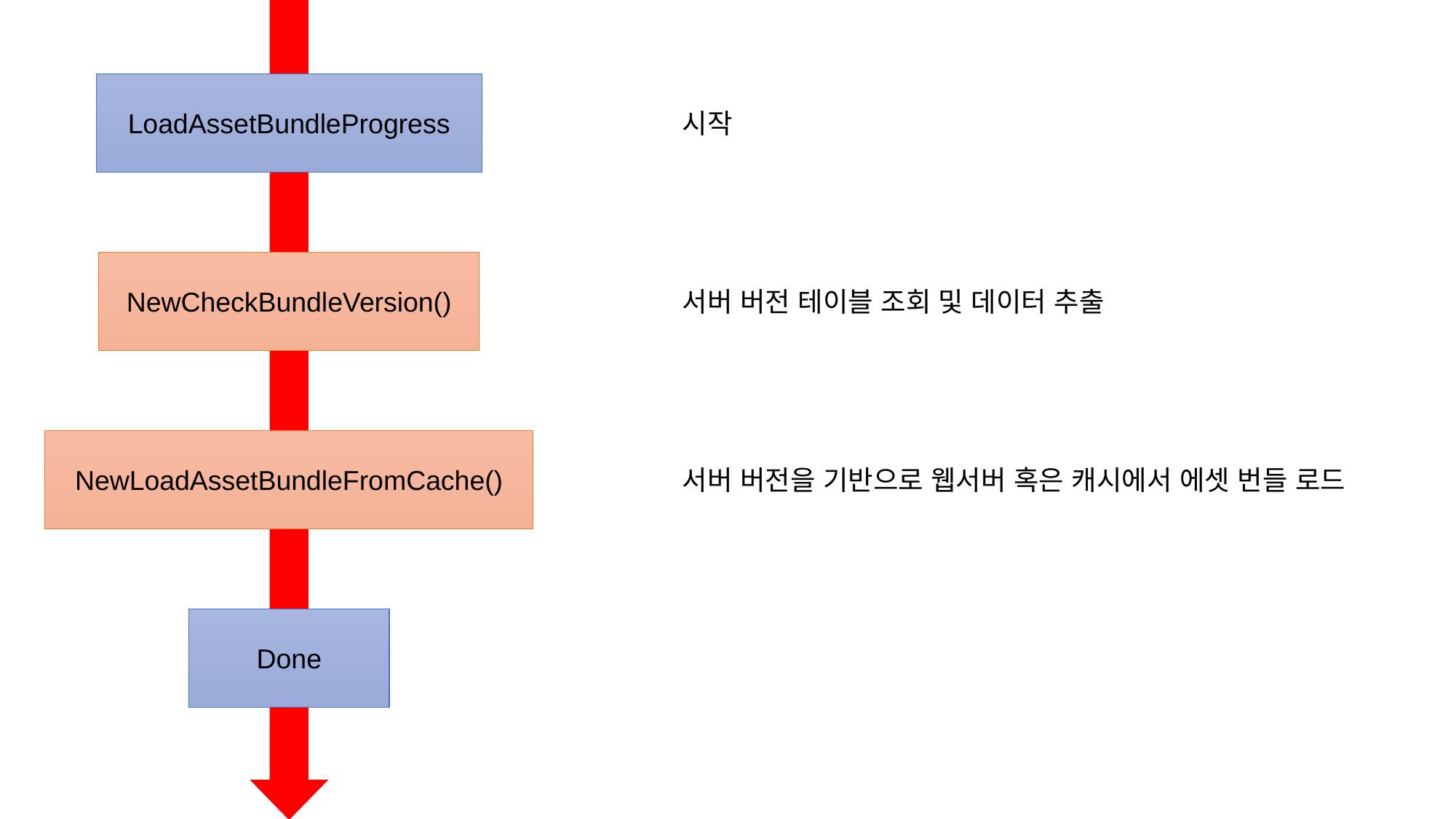

LoadAssetBundleProgress
시작
NewCheckBundleVersion()
서버 버전 테이블 조회 및 데이터 추출
NewLoadAssetBundleFromCache()
서버 버전을 기반으로 웹서버 혹은 캐시에서 에셋 번들 로드
Done